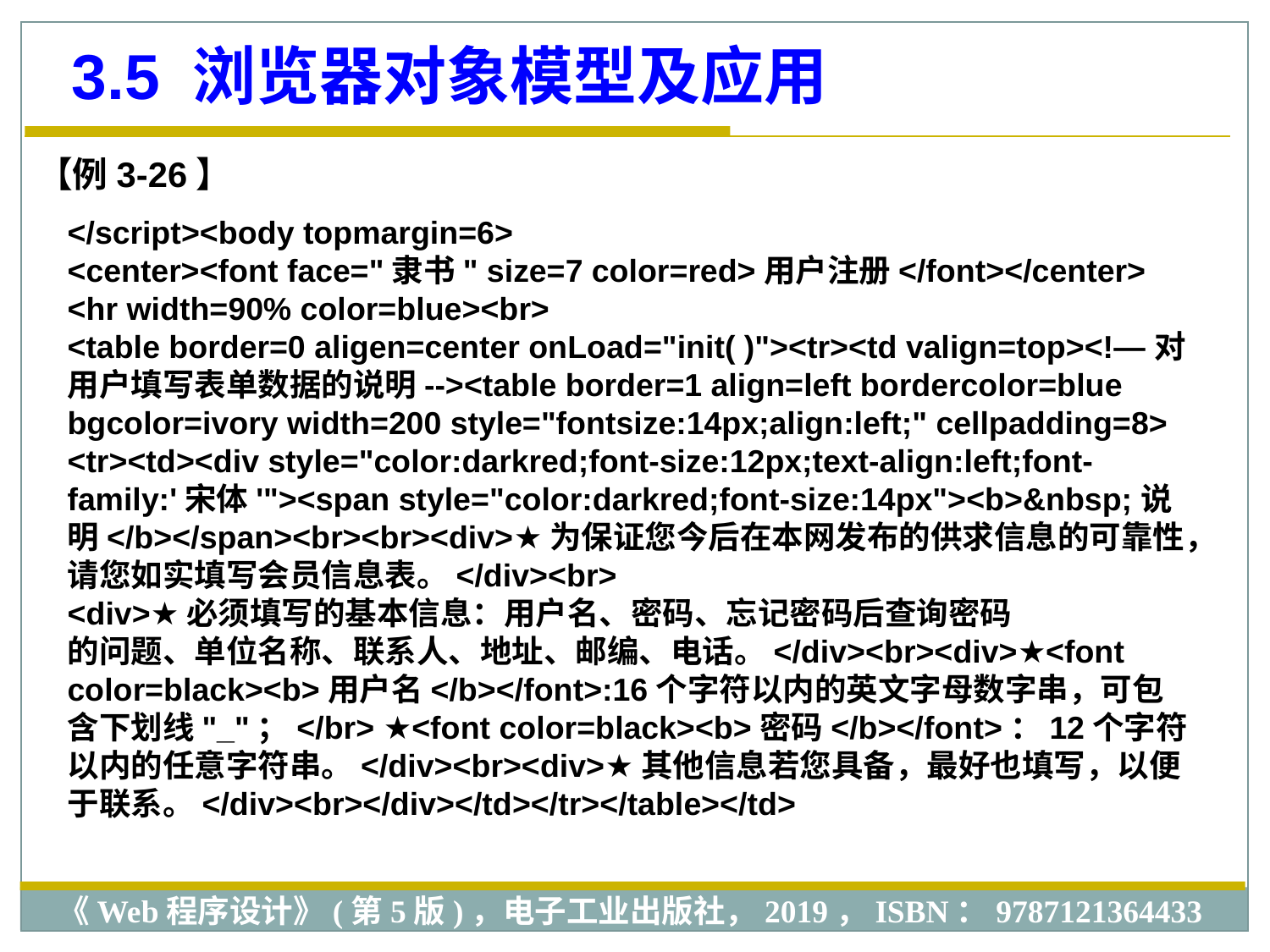

3.5 浏览器对象模型及应用
【例3-26】
</script><body topmargin=6>
<center><font face="隶书" size=7 color=red>用户注册</font></center>
<hr width=90% color=blue><br>
<table border=0 aligen=center onLoad="init( )"><tr><td valign=top><!—对用户填写表单数据的说明--><table border=1 align=left bordercolor=blue bgcolor=ivory width=200 style="fontsize:14px;align:left;" cellpadding=8>
<tr><td><div style="color:darkred;font-size:12px;text-align:left;font-family:'宋体'"><span style="color:darkred;font-size:14px"><b>&nbsp;说明</b></span><br><br><div>★为保证您今后在本网发布的供求信息的可靠性，请您如实填写会员信息表。</div><br>
<div>★必须填写的基本信息：用户名、密码、忘记密码后查询密码
的问题、单位名称、联系人、地址、邮编、电话。</div><br><div>★<font color=black><b>用户名</b></font>:16个字符以内的英文字母数字串，可包含下划线"_"；</br> ★<font color=black><b>密码</b></font>：12个字符以内的任意字符串。</div><br><div>★其他信息若您具备，最好也填写，以便于联系。</div><br></div></td></tr></table></td>